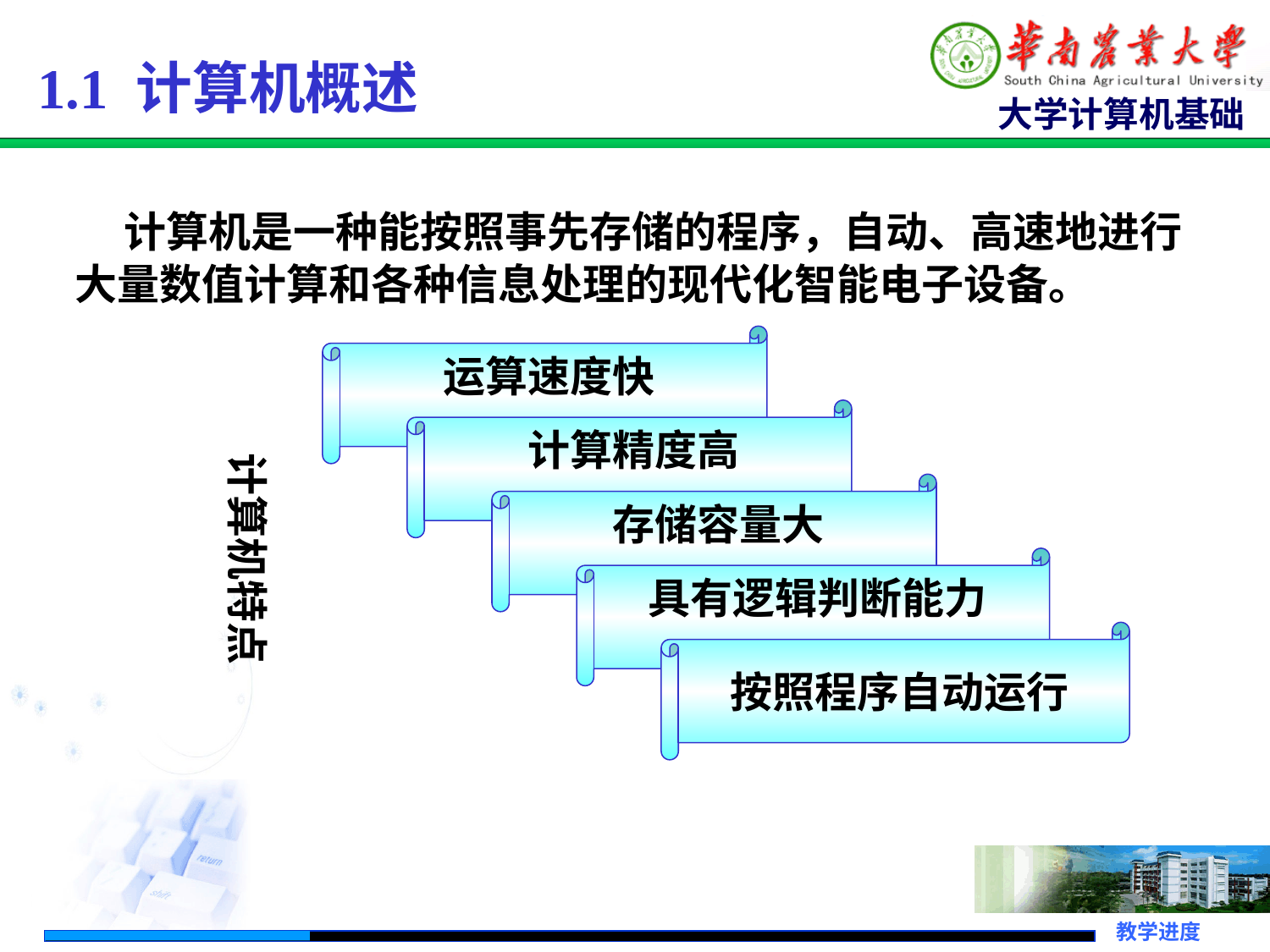

1.1 计算机概述
    计算机是一种能按照事先存储的程序，自动、高速地进行大量数值计算和各种信息处理的现代化智能电子设备。
运算速度快
计算机特点
计算精度高
存储容量大
具有逻辑判断能力
按照程序自动运行